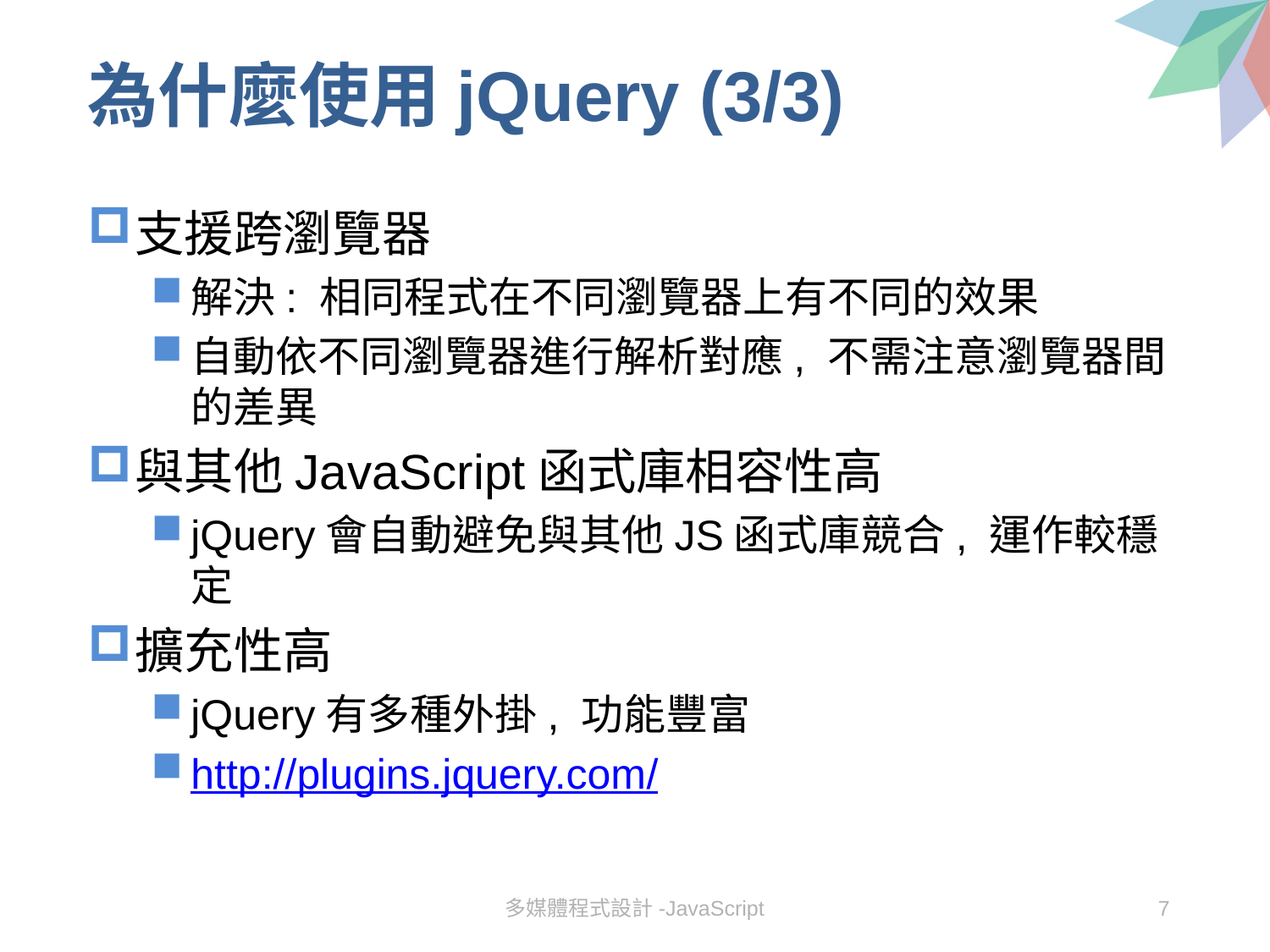

# 為什麼使用jQuery (3/3)
支援跨瀏覽器
解決: 相同程式在不同瀏覽器上有不同的效果
自動依不同瀏覽器進行解析對應, 不需注意瀏覽器間的差異
與其他JavaScript函式庫相容性高
jQuery會自動避免與其他JS函式庫競合, 運作較穩定
擴充性高
jQuery有多種外掛, 功能豐富
http://plugins.jquery.com/

多媒體程式設計-JavaScript
7